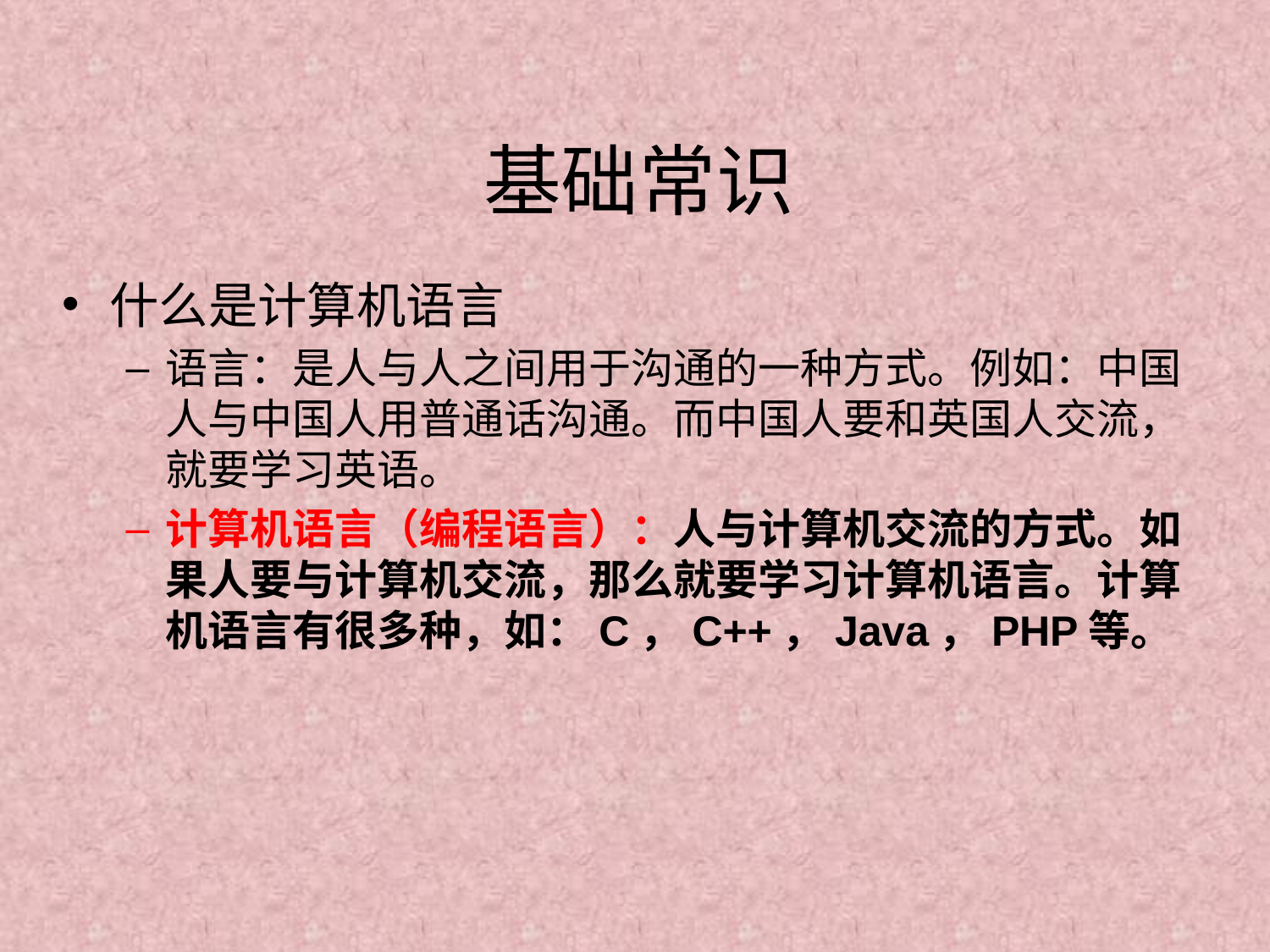

# 基础常识
什么是计算机语言
语言：是人与人之间用于沟通的一种方式。例如：中国人与中国人用普通话沟通。而中国人要和英国人交流，就要学习英语。
计算机语言（编程语言）：人与计算机交流的方式。如果人要与计算机交流，那么就要学习计算机语言。计算机语言有很多种，如：C，C++，Java，PHP等。